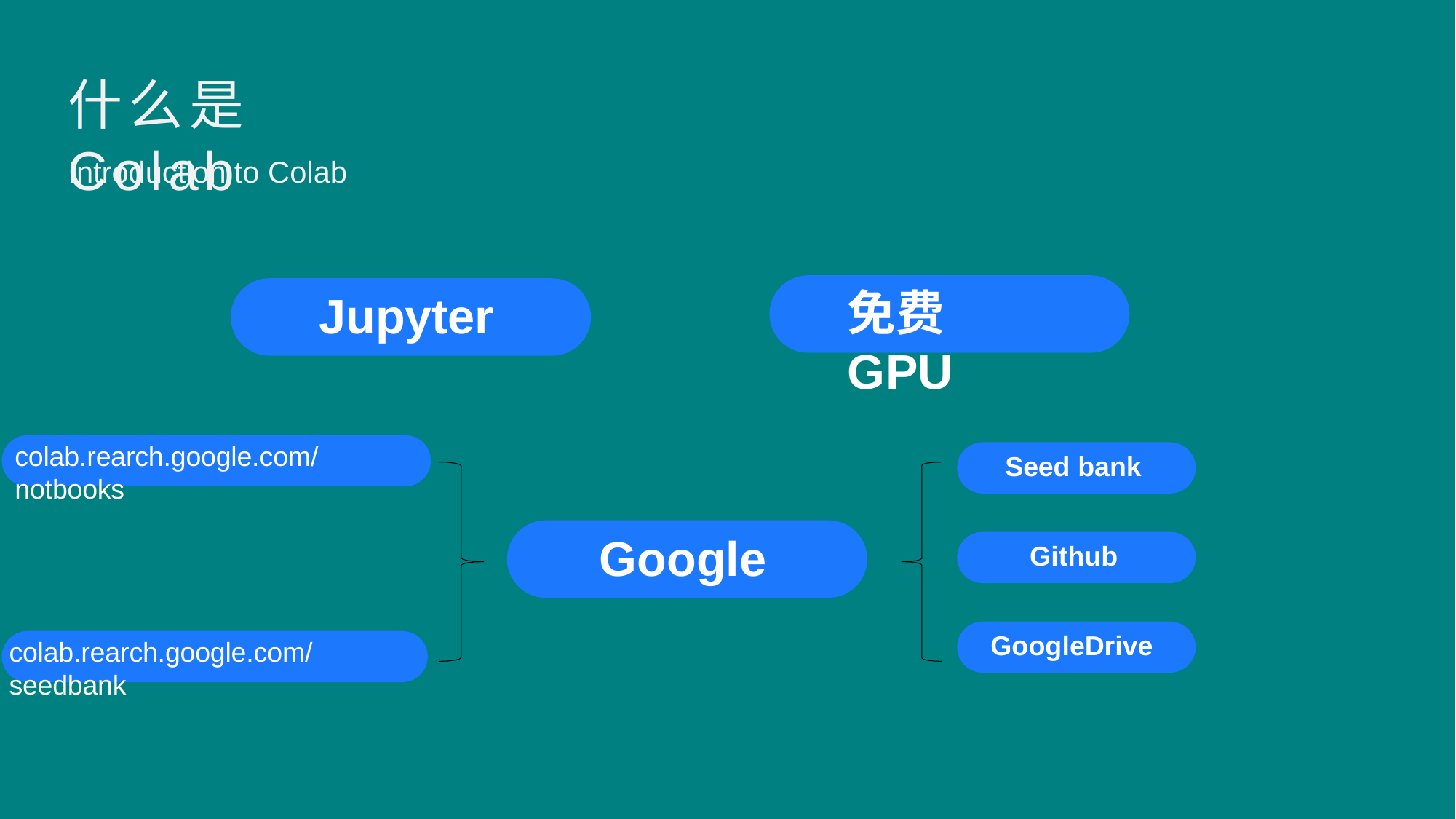

# 什么是Colab
Introduction to Colab

免费GPU
Jupyter

colab.rearch.google.com/notbooks

Seed bank

Google

Github

GoogleDrive

colab.rearch.google.com/seedbank